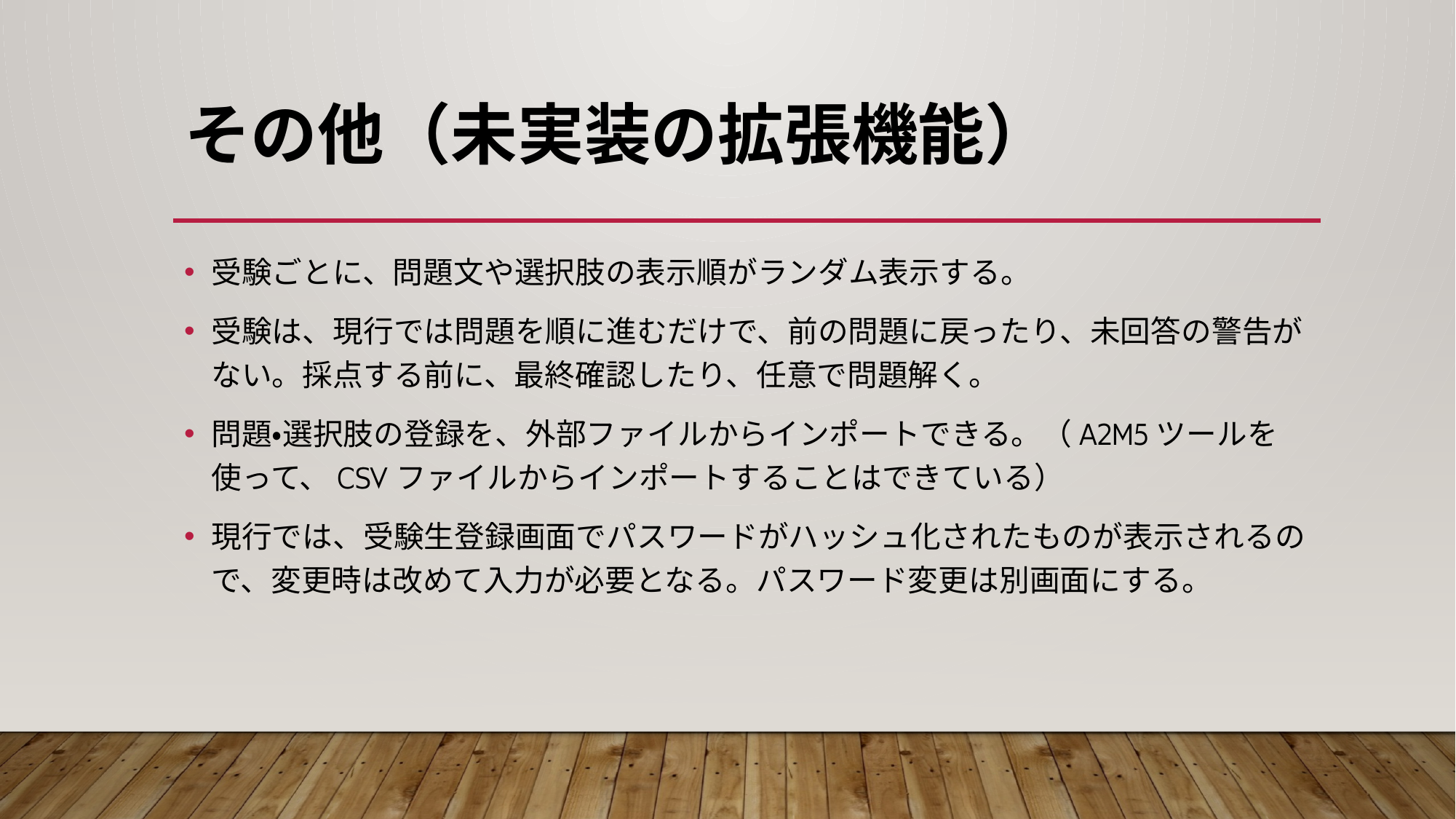

# その他（未実装の拡張機能）
受験ごとに、問題文や選択肢の表示順がランダム表示する。
受験は、現行では問題を順に進むだけで、前の問題に戻ったり、未回答の警告がない。採点する前に、最終確認したり、任意で問題解く。
問題・選択肢の登録を、外部ファイルからインポートできる。（A2M5ツールを使って、CSVファイルからインポートすることはできている）
現行では、受験生登録画面でパスワードがハッシュ化されたものが表示されるので、変更時は改めて入力が必要となる。パスワード変更は別画面にする。